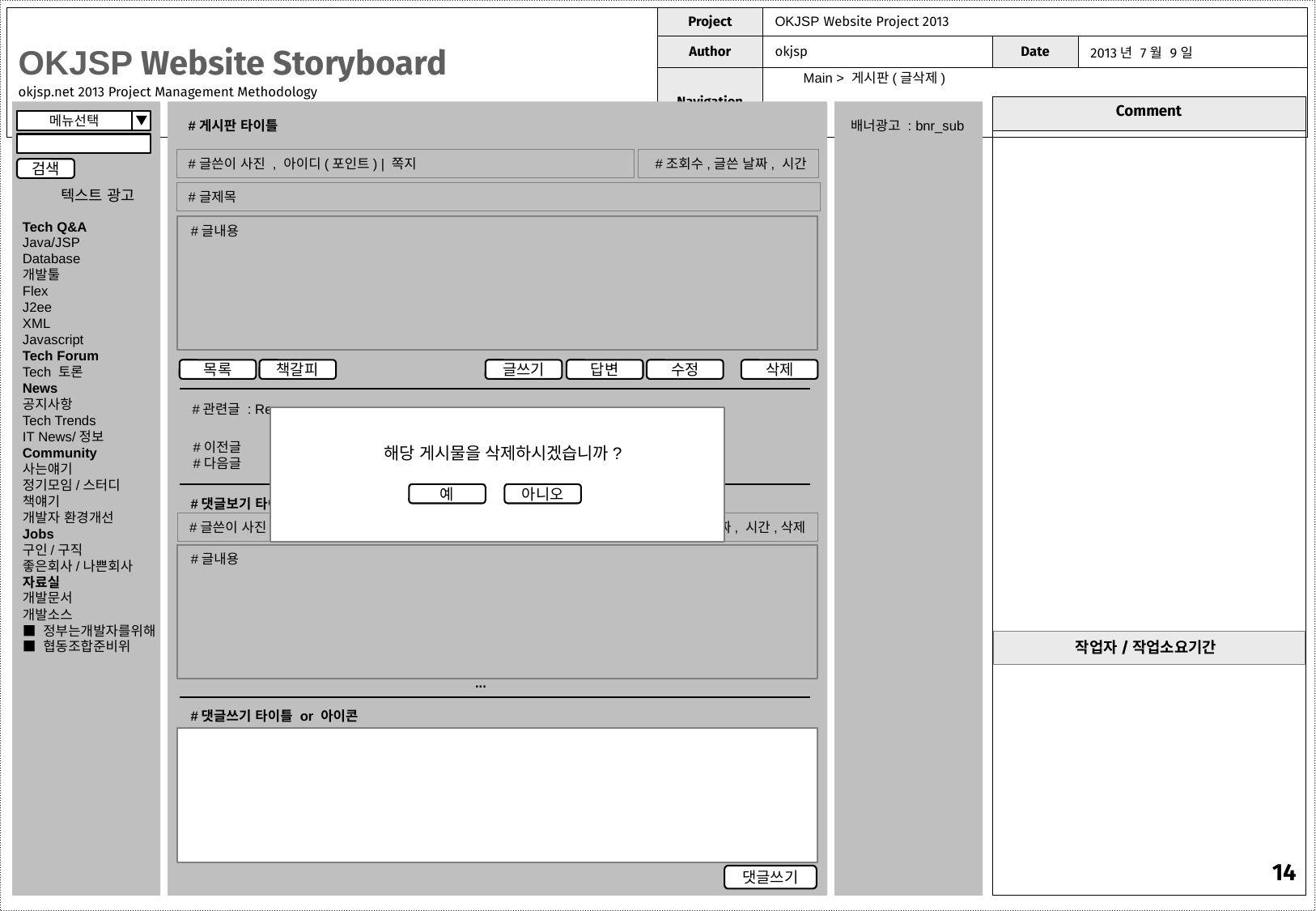

Main > 게시판(글삭제)

메뉴선택

#게시판 타이틀
배너광고 : bnr_sub

#글쓴이 사진 , 아이디(포인트) | 쪽지
#조회수,글쓴 날짜, 시간
검색
텍스트 광고
#글제목
Tech Q&A
Java/JSP
Database
개발툴
Flex
J2ee
XML
Javascript
Tech Forum
Tech 토론
News
공지사항
Tech Trends
IT News/정보
Community
사는얘기
정기모임/스터디
책얘기
개발자 환경개선
Jobs
구인/구직
좋은회사/나쁜회사
자료실
개발문서
개발소스
■ 정부는개발자를위해
■ 협동조합준비위

#글내용
목록
책갈피
글쓰기
답변
수정
삭제
#관련글 : Re

#이전글
#다음글
해당 게시물을 삭제하시겠습니까?
예
아니오
#댓글보기 타이틀 or 아이콘
#글쓴이 사진 , 아이디(포인트) | 쪽지 , facebook like
#글쓴 날짜, 시간,삭제

#글내용
...
#댓글쓰기 타이틀 or 아이콘

14
댓글쓰기